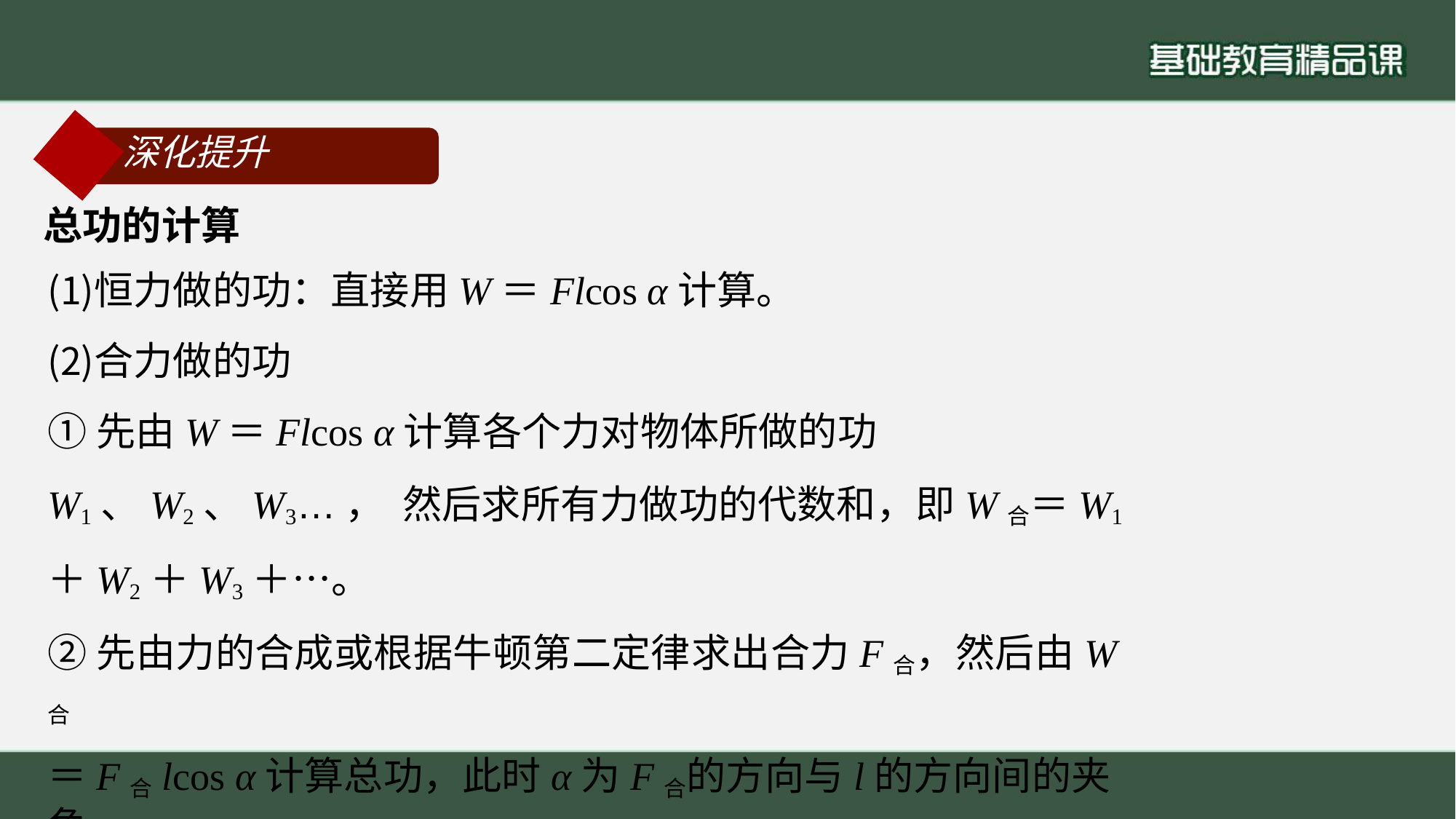

# 深化提升
总功的计算
恒力做的功：直接用W＝Flcos α计算。
合力做的功
①先由W＝Flcos α计算各个力对物体所做的功W1、W2、W3…，  然后求所有力做功的代数和，即W合＝W1＋W2＋W3＋…。
②先由力的合成或根据牛顿第二定律求出合力F合，然后由W合
＝F合lcos α计算总功，此时α为F合的方向与l的方向间的夹角。